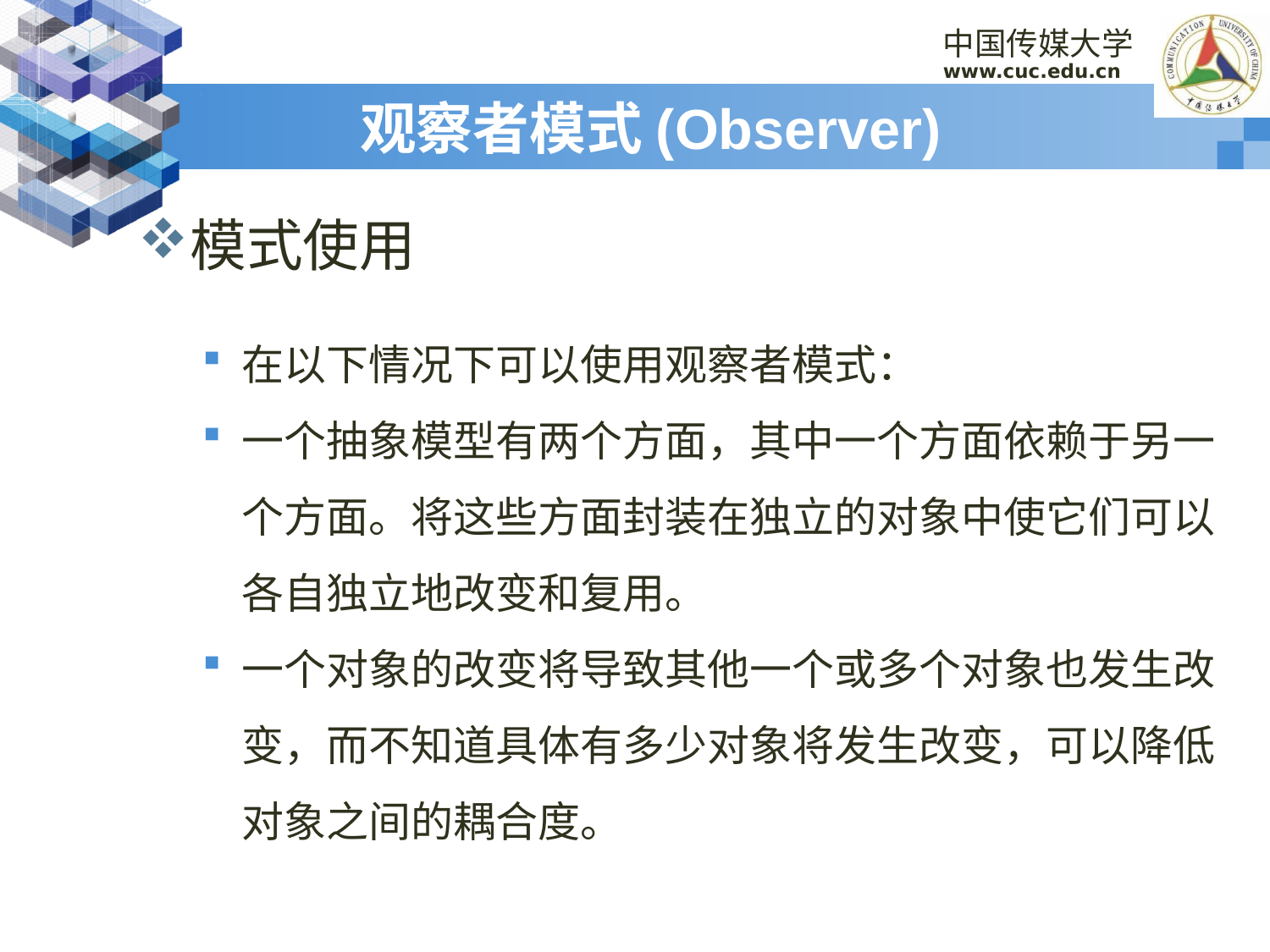

# 观察者模式(Observer)
模式使用

在以下情况下可以使用观察者模式：
一个抽象模型有两个方面，其中一个方面依赖于另一个方面。将这些方面封装在独立的对象中使它们可以各自独立地改变和复用。
一个对象的改变将导致其他一个或多个对象也发生改变，而不知道具体有多少对象将发生改变，可以降低对象之间的耦合度。